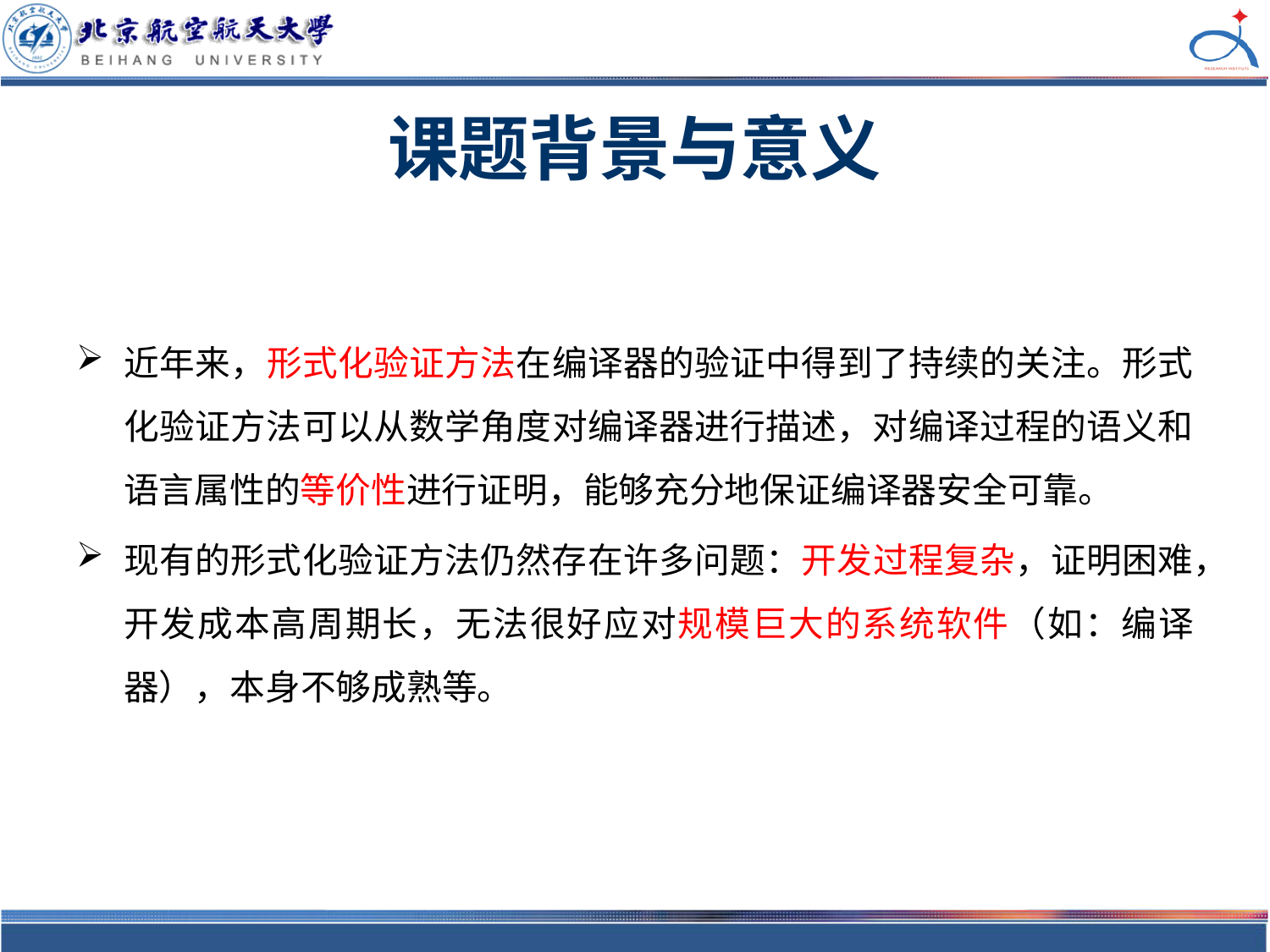

# 课题背景与意义
近年来，形式化验证方法在编译器的验证中得到了持续的关注。形式化验证方法可以从数学角度对编译器进行描述，对编译过程的语义和语言属性的等价性进行证明，能够充分地保证编译器安全可靠。
现有的形式化验证方法仍然存在许多问题：开发过程复杂，证明困难，开发成本高周期长，无法很好应对规模巨大的系统软件（如：编译器），本身不够成熟等。